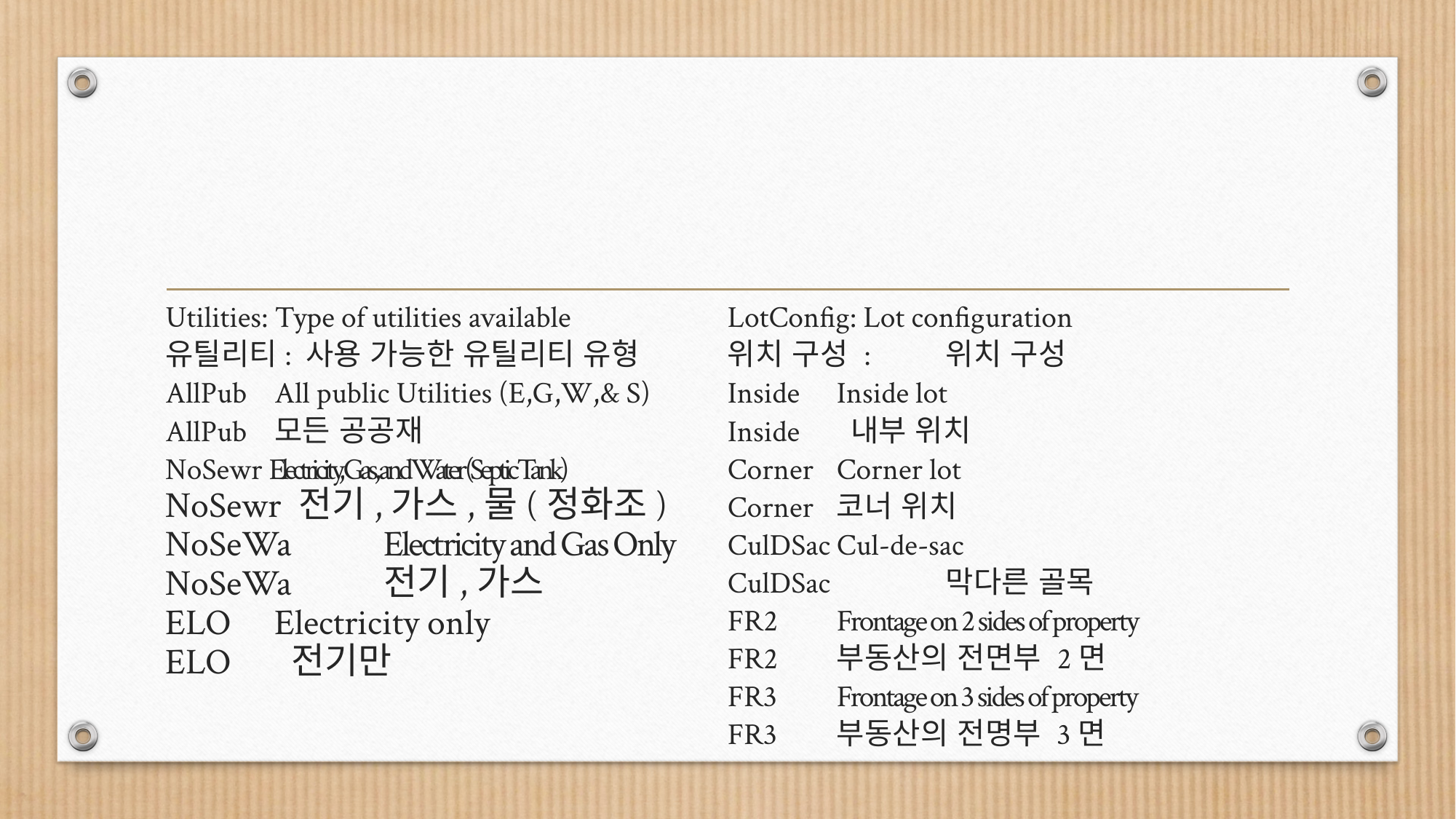

#
Utilities: Type of utilities available
유틸리티: 사용 가능한 유틸리티 유형
AllPub	All public Utilities (E,G,W,& S)
AllPub 	모든 공공재
NoSewr Electricity, Gas, and Water (Septic Tank)
NoSewr 전기,가스,물(정화조)
NoSeWa	Electricity and Gas Only
NoSeWa	전기,가스
ELO	Electricity only
ELO	 전기만

LotConfig: Lot configuration
위치 구성 :	위치 구성
Inside	Inside lot
Inside	 내부 위치
Corner	Corner lot
Corner 	코너 위치
CulDSac	Cul-de-sac
CulDSac 	막다른 골목
FR2	Frontage on 2 sides of property
FR2	부동산의 전면부 2면
FR3	Frontage on 3 sides of property
FR3 	부동산의 전명부 3면